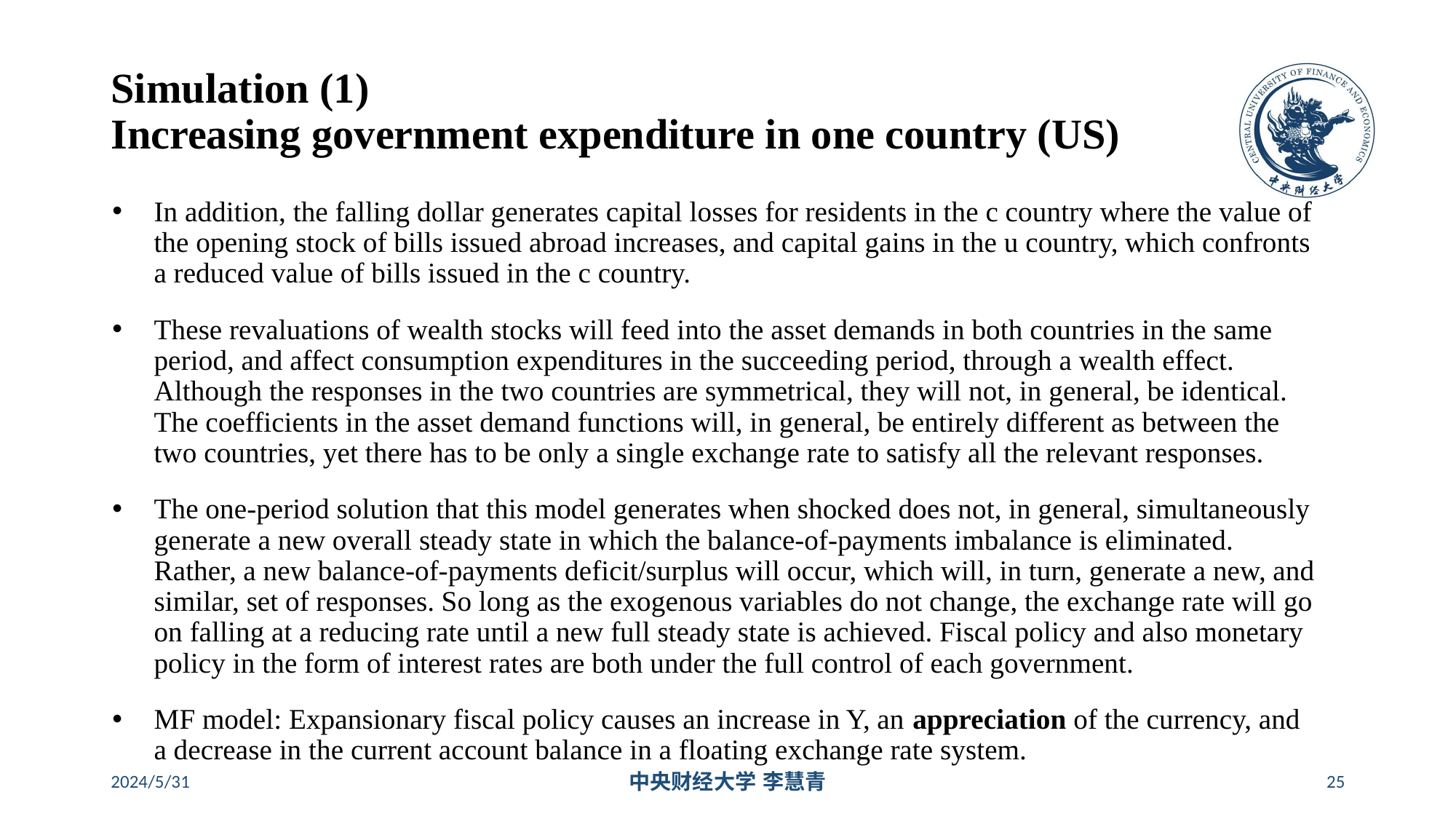

# Simulation (1) Increasing government expenditure in one country (US)
In addition, the falling dollar generates capital losses for residents in the c country where the value of the opening stock of bills issued abroad increases, and capital gains in the u country, which confronts a reduced value of bills issued in the c country.
These revaluations of wealth stocks will feed into the asset demands in both countries in the same period, and affect consumption expenditures in the succeeding period, through a wealth effect. Although the responses in the two countries are symmetrical, they will not, in general, be identical. The coefficients in the asset demand functions will, in general, be entirely different as between the two countries, yet there has to be only a single exchange rate to satisfy all the relevant responses.
The one-period solution that this model generates when shocked does not, in general, simultaneously generate a new overall steady state in which the balance-of-payments imbalance is eliminated. Rather, a new balance-of-payments deficit/surplus will occur, which will, in turn, generate a new, and similar, set of responses. So long as the exogenous variables do not change, the exchange rate will go on falling at a reducing rate until a new full steady state is achieved. Fiscal policy and also monetary policy in the form of interest rates are both under the full control of each government.
MF model: Expansionary fiscal policy causes an increase in Y, an appreciation of the currency, and a decrease in the current account balance in a floating exchange rate system.

2024/5/31
中央财经大学 李慧青
25